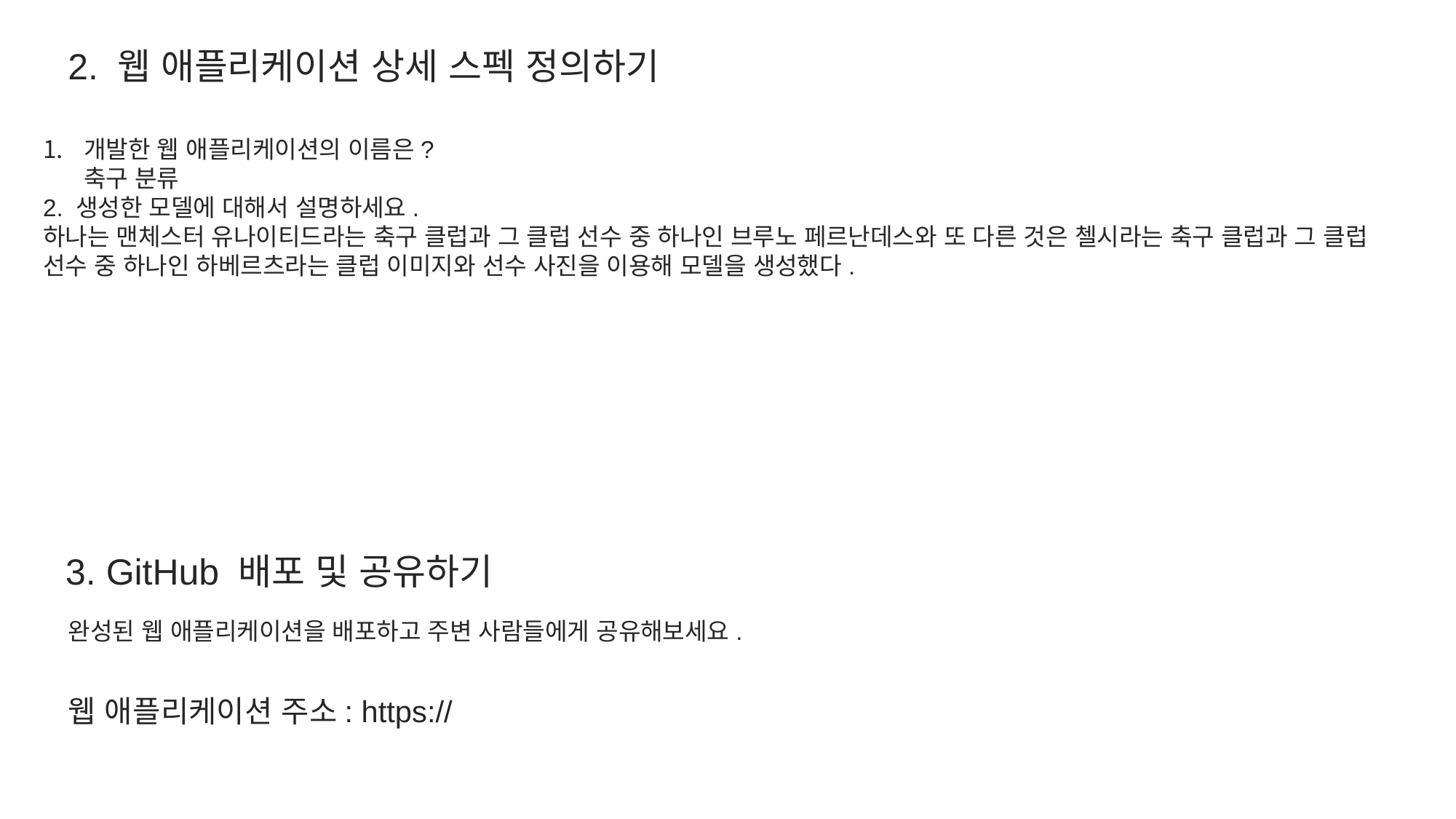

2. 웹 애플리케이션 상세 스펙 정의하기
개발한 웹 애플리케이션의 이름은?
축구 분류
2. 생성한 모델에 대해서 설명하세요.
하나는 맨체스터 유나이티드라는 축구 클럽과 그 클럽 선수 중 하나인 브루노 페르난데스와 또 다른 것은 첼시라는 축구 클럽과 그 클럽 선수 중 하나인 하베르츠라는 클럽 이미지와 선수 사진을 이용해 모델을 생성했다.
3. GitHub 배포 및 공유하기
완성된 웹 애플리케이션을 배포하고 주변 사람들에게 공유해보세요.
웹 애플리케이션 주소: https://